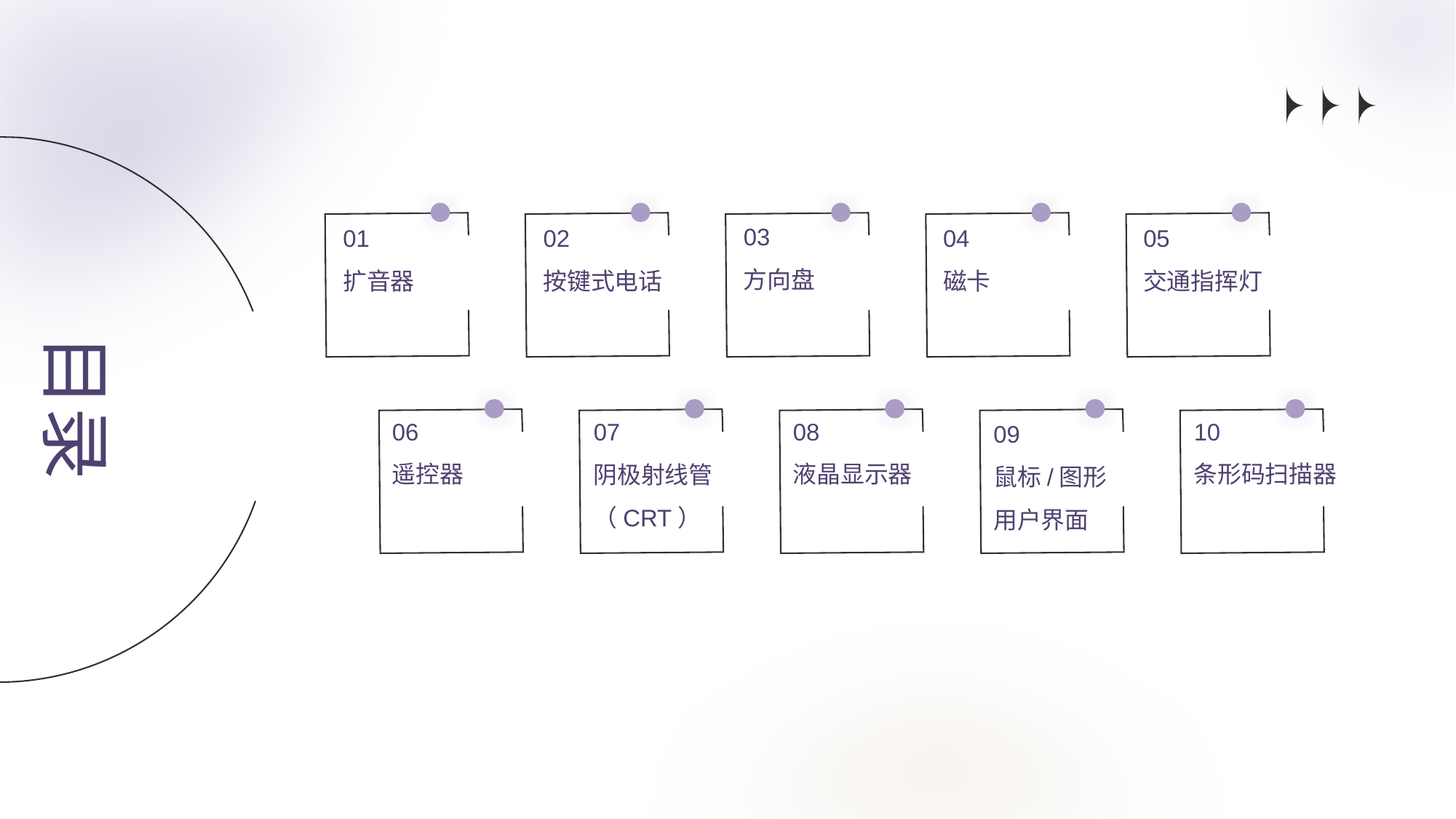

03
方向盘
01
扩音器
02
按键式电话
04
磁卡
05
交通指挥灯
目录
08
液晶显示器
06
遥控器
10
条形码扫描器
07
阴极射线管
（CRT）
09
鼠标/图形
用户界面